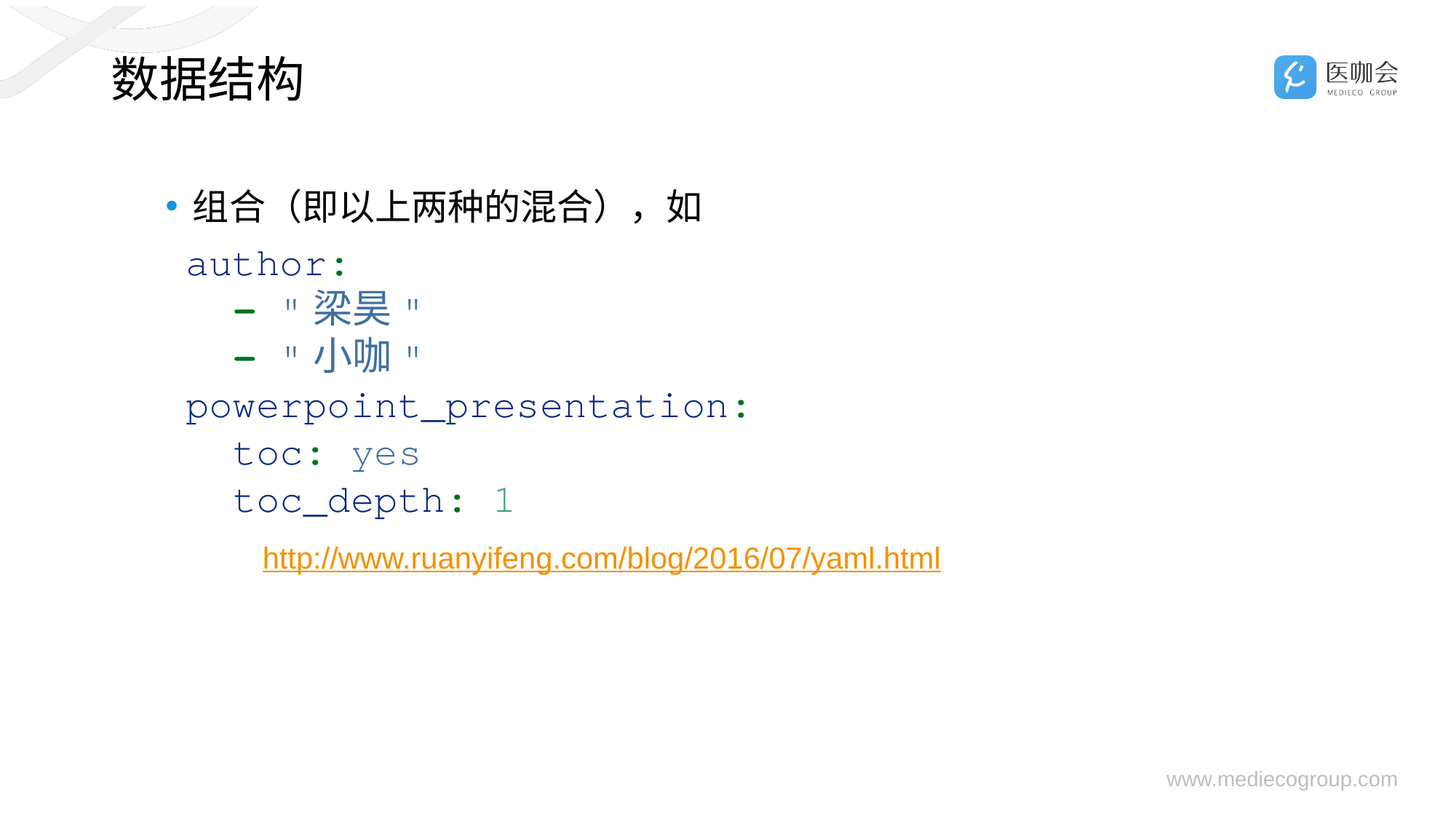

# 数据结构
组合（即以上两种的混合），如
  author:
    - "梁昊"
    - "小咖"
  powerpoint_presentation:
    toc: yes
    toc_depth: 1
http://www.ruanyifeng.com/blog/2016/07/yaml.html